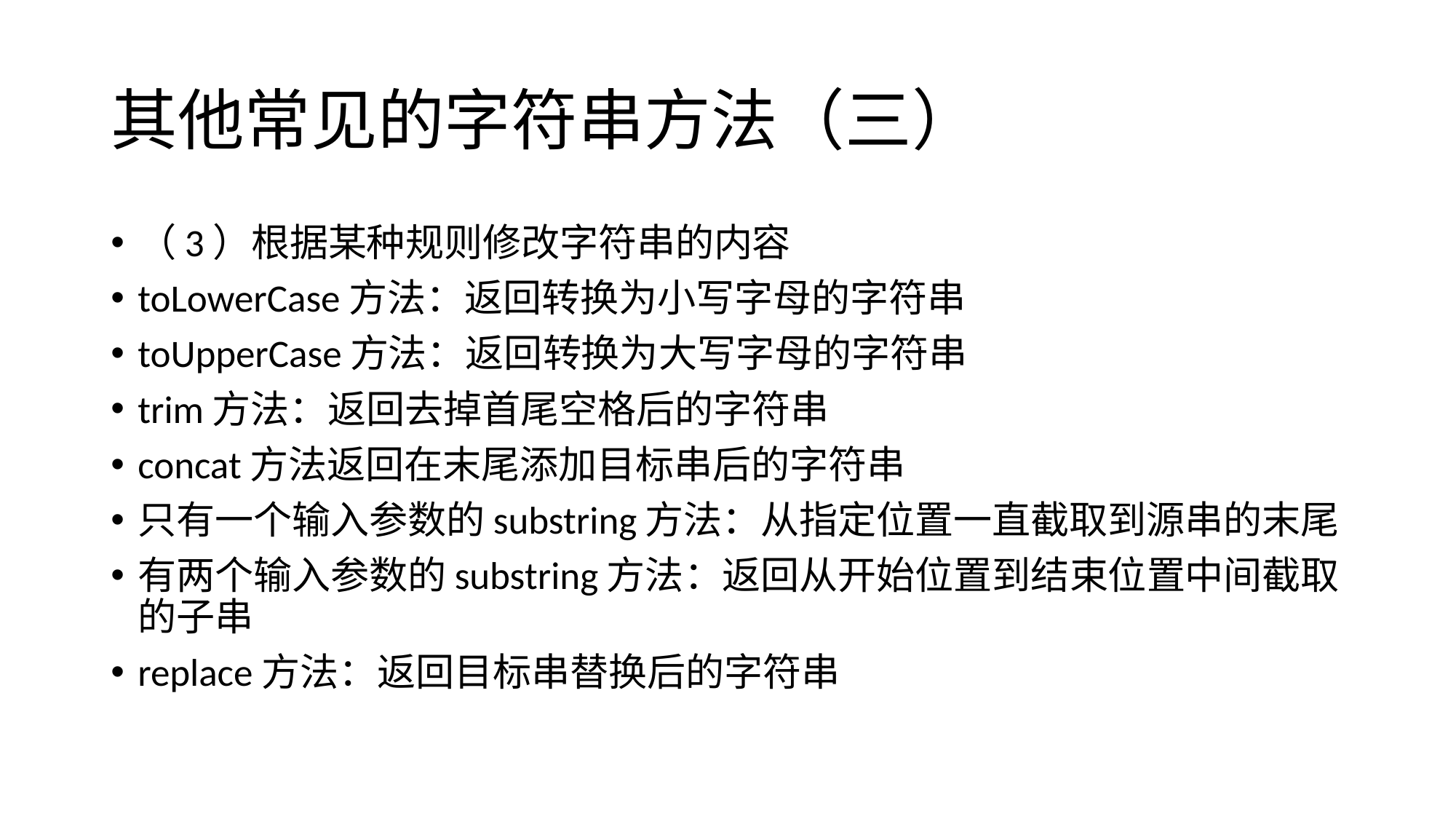

# 其他常见的字符串方法（三）
（3）根据某种规则修改字符串的内容
toLowerCase方法：返回转换为小写字母的字符串
toUpperCase方法：返回转换为大写字母的字符串
trim方法：返回去掉首尾空格后的字符串
concat方法返回在末尾添加目标串后的字符串
只有一个输入参数的substring方法：从指定位置一直截取到源串的末尾
有两个输入参数的substring方法：返回从开始位置到结束位置中间截取的子串
replace方法：返回目标串替换后的字符串